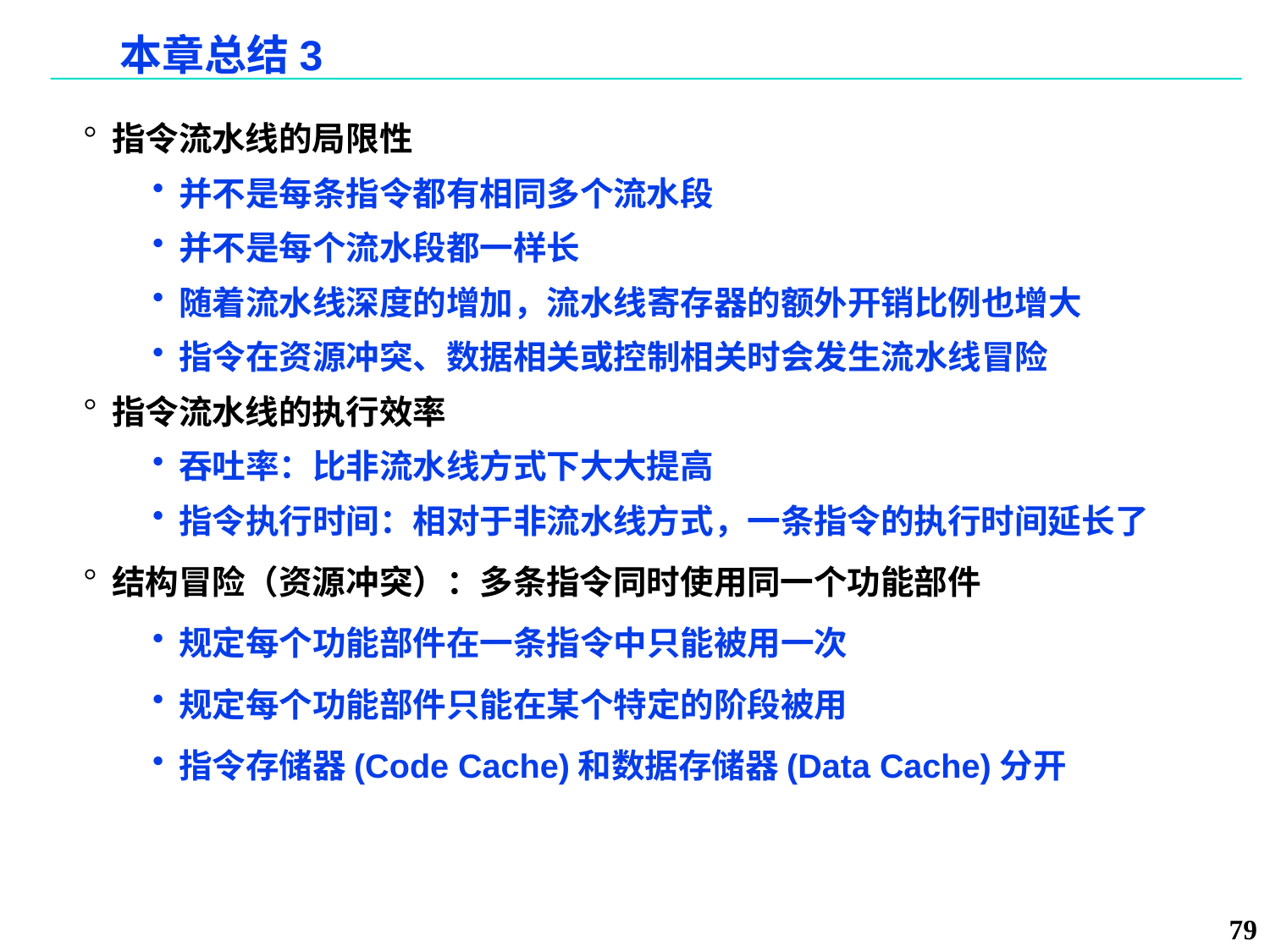

# 本章总结3
指令流水线的局限性
并不是每条指令都有相同多个流水段
并不是每个流水段都一样长
随着流水线深度的增加，流水线寄存器的额外开销比例也增大
指令在资源冲突、数据相关或控制相关时会发生流水线冒险
指令流水线的执行效率
吞吐率：比非流水线方式下大大提高
指令执行时间：相对于非流水线方式，一条指令的执行时间延长了
结构冒险（资源冲突）：多条指令同时使用同一个功能部件
规定每个功能部件在一条指令中只能被用一次
规定每个功能部件只能在某个特定的阶段被用
指令存储器(Code Cache)和数据存储器(Data Cache)分开